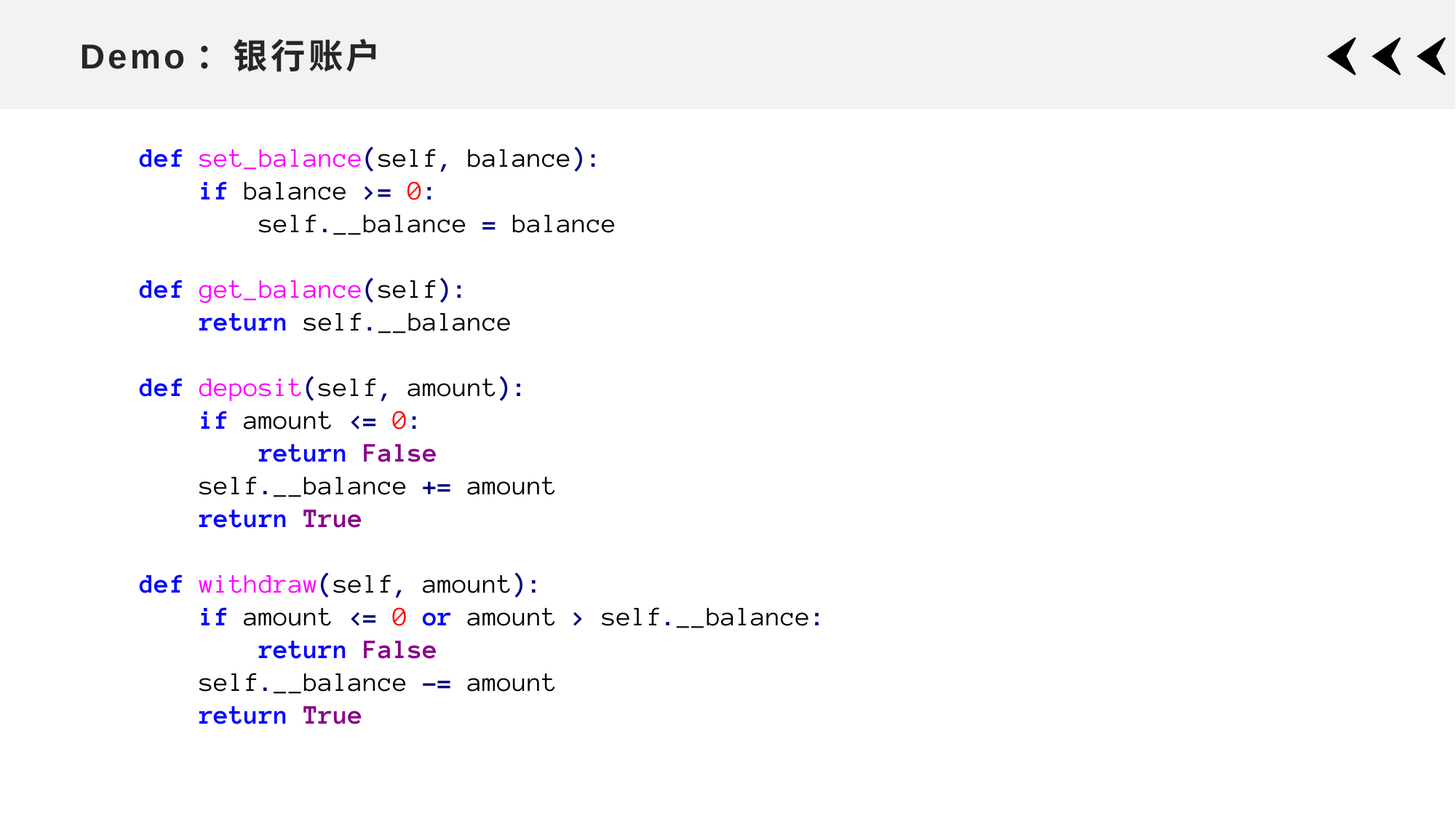

# Demo：银行账户
    def set_balance(self, balance):
        if balance >= 0:
            self.__balance = balance

    def get_balance(self):
        return self.__balance

    def deposit(self, amount):
        if amount <= 0:
            return False
        self.__balance += amount
        return True

    def withdraw(self, amount):
        if amount <= 0 or amount > self.__balance:
            return False
        self.__balance -= amount
        return True